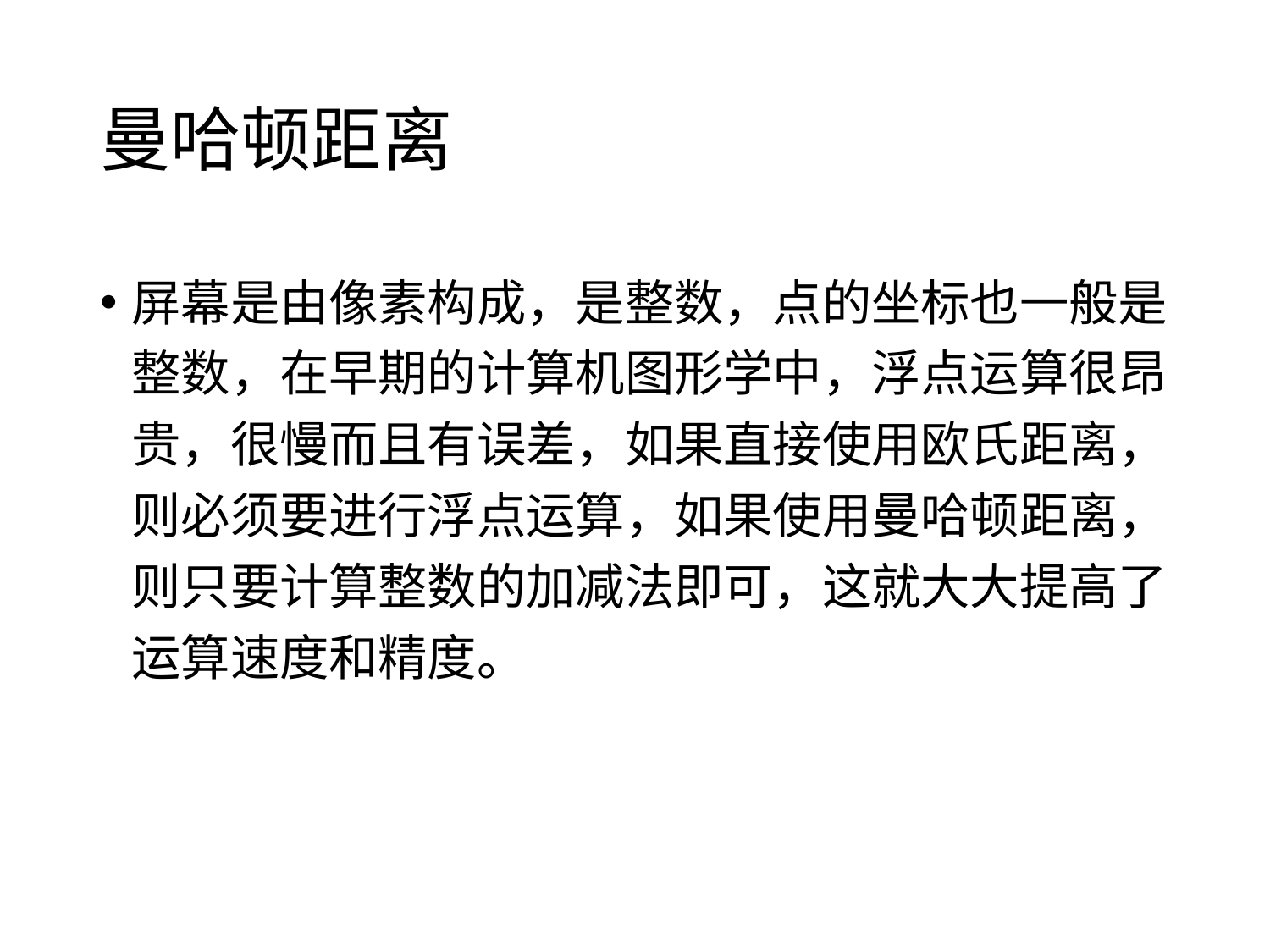

# 曼哈顿距离
屏幕是由像素构成，是整数，点的坐标也一般是整数，在早期的计算机图形学中，浮点运算很昂贵，很慢而且有误差，如果直接使用欧氏距离，则必须要进行浮点运算，如果使用曼哈顿距离，则只要计算整数的加减法即可，这就大大提高了运算速度和精度。